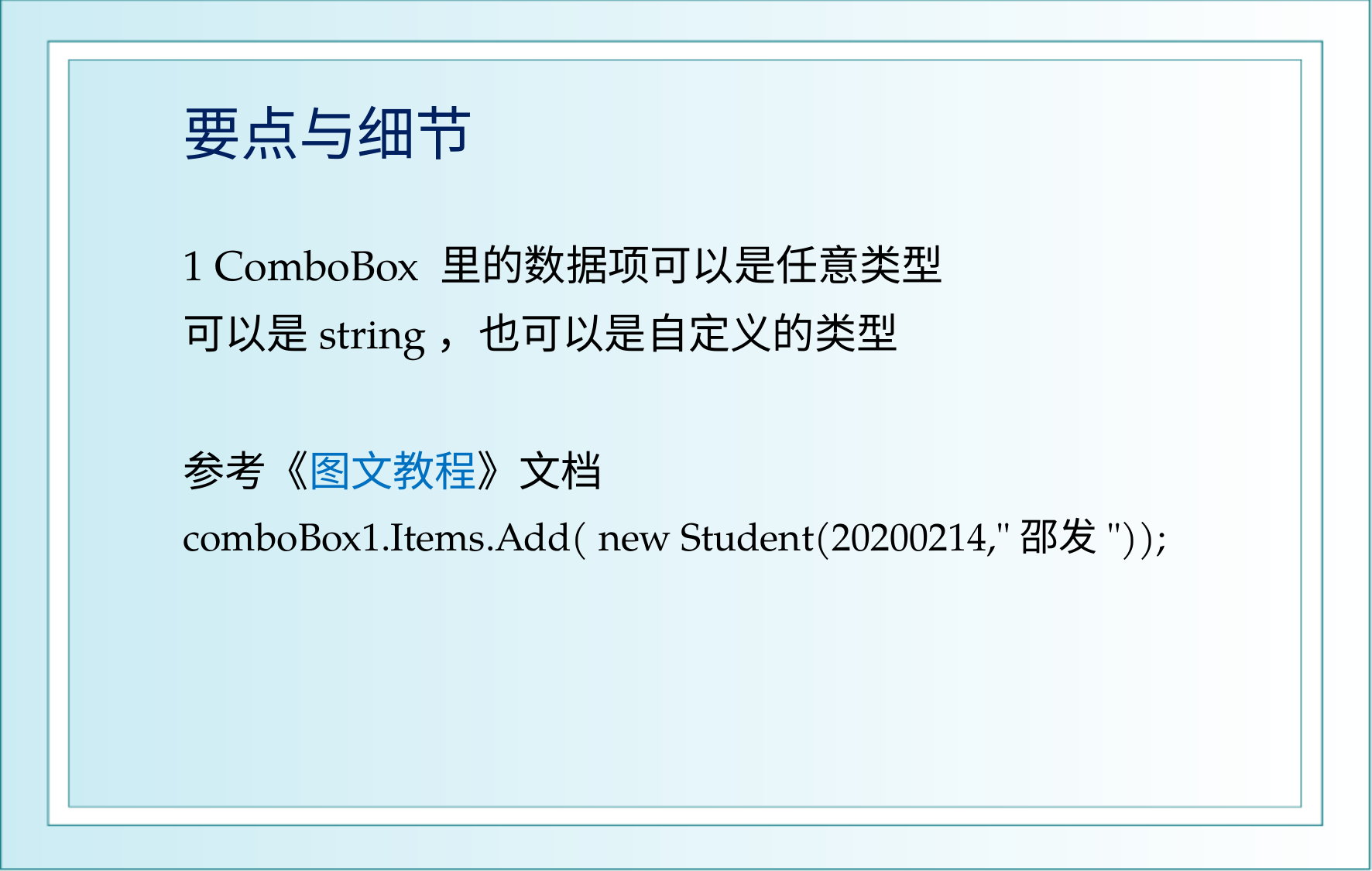

# 要点与细节
1 ComboBox 里的数据项可以是任意类型
可以是string，也可以是自定义的类型

参考《图文教程》文档
comboBox1.Items.Add( new Student(20200214,"邵发"));